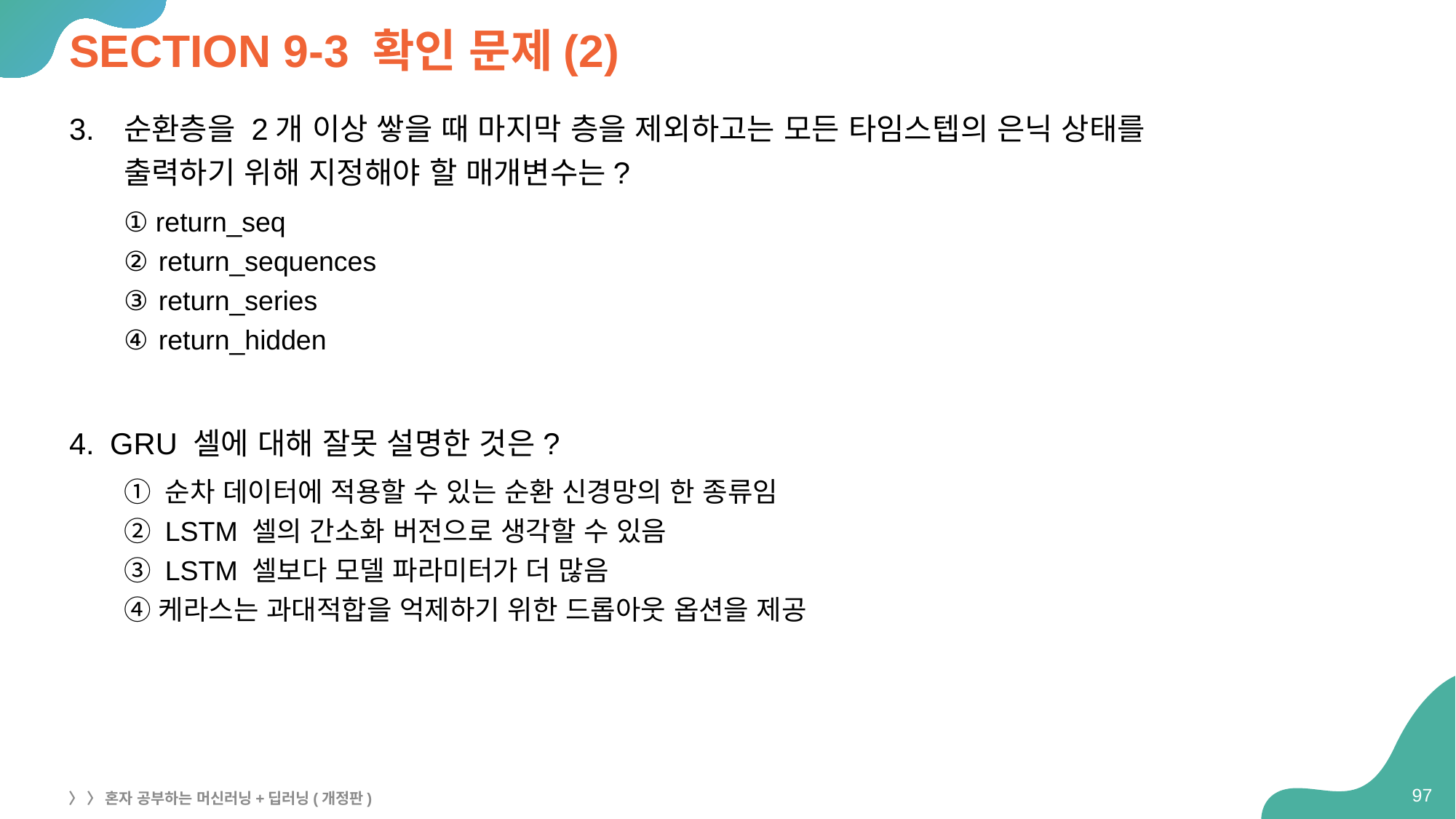

# SECTION 9-3 확인 문제(2)
순환층을 2개 이상 쌓을 때 마지막 층을 제외하고는 모든 타임스텝의 은닉 상태를
출력하기 위해 지정해야 할 매개변수는?
① return_seq
② return_sequences
③ return_series
④ return_hidden

GRU 셀에 대해 잘못 설명한 것은?
① 순차 데이터에 적용할 수 있는 순환 신경망의 한 종류임
② LSTM 셀의 간소화 버전으로 생각할 수 있음
③ LSTM 셀보다 모델 파라미터가 더 많음
④ 케라스는 과대적합을 억제하기 위한 드롭아웃 옵션을 제공

97
〉 〉 혼자 공부하는 머신러닝+딥러닝(개정판)